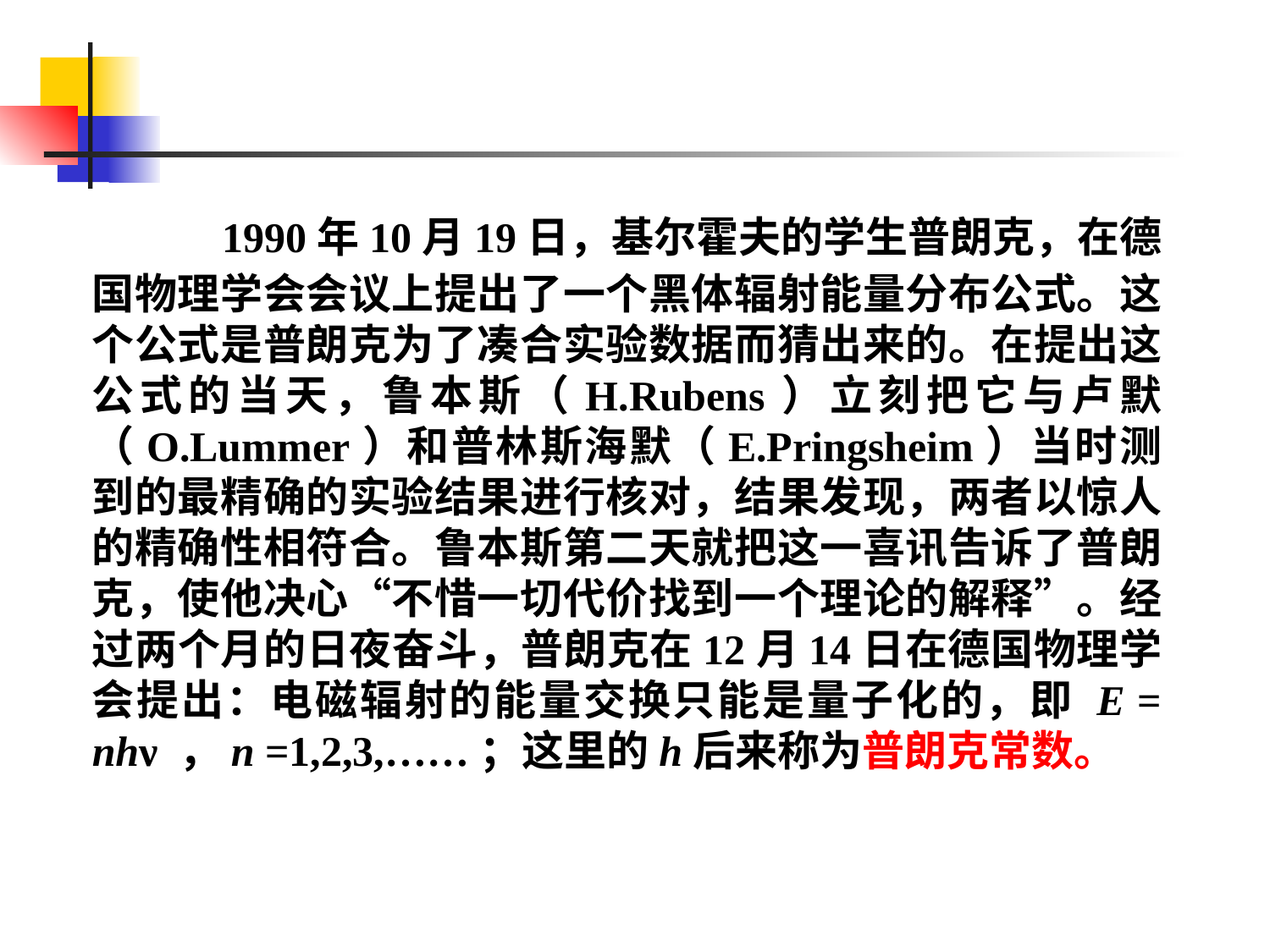

1990年10月19日，基尔霍夫的学生普朗克，在德国物理学会会议上提出了一个黑体辐射能量分布公式。这个公式是普朗克为了凑合实验数据而猜出来的。在提出这公式的当天，鲁本斯（H.Rubens）立刻把它与卢默（O.Lummer）和普林斯海默（E.Pringsheim）当时测到的最精确的实验结果进行核对，结果发现，两者以惊人的精确性相符合。鲁本斯第二天就把这一喜讯告诉了普朗克，使他决心“不惜一切代价找到一个理论的解释”。经过两个月的日夜奋斗，普朗克在12月14日在德国物理学会提出：电磁辐射的能量交换只能是量子化的，即 E = nhν ，n =1,2,3,……；这里的h后来称为普朗克常数。